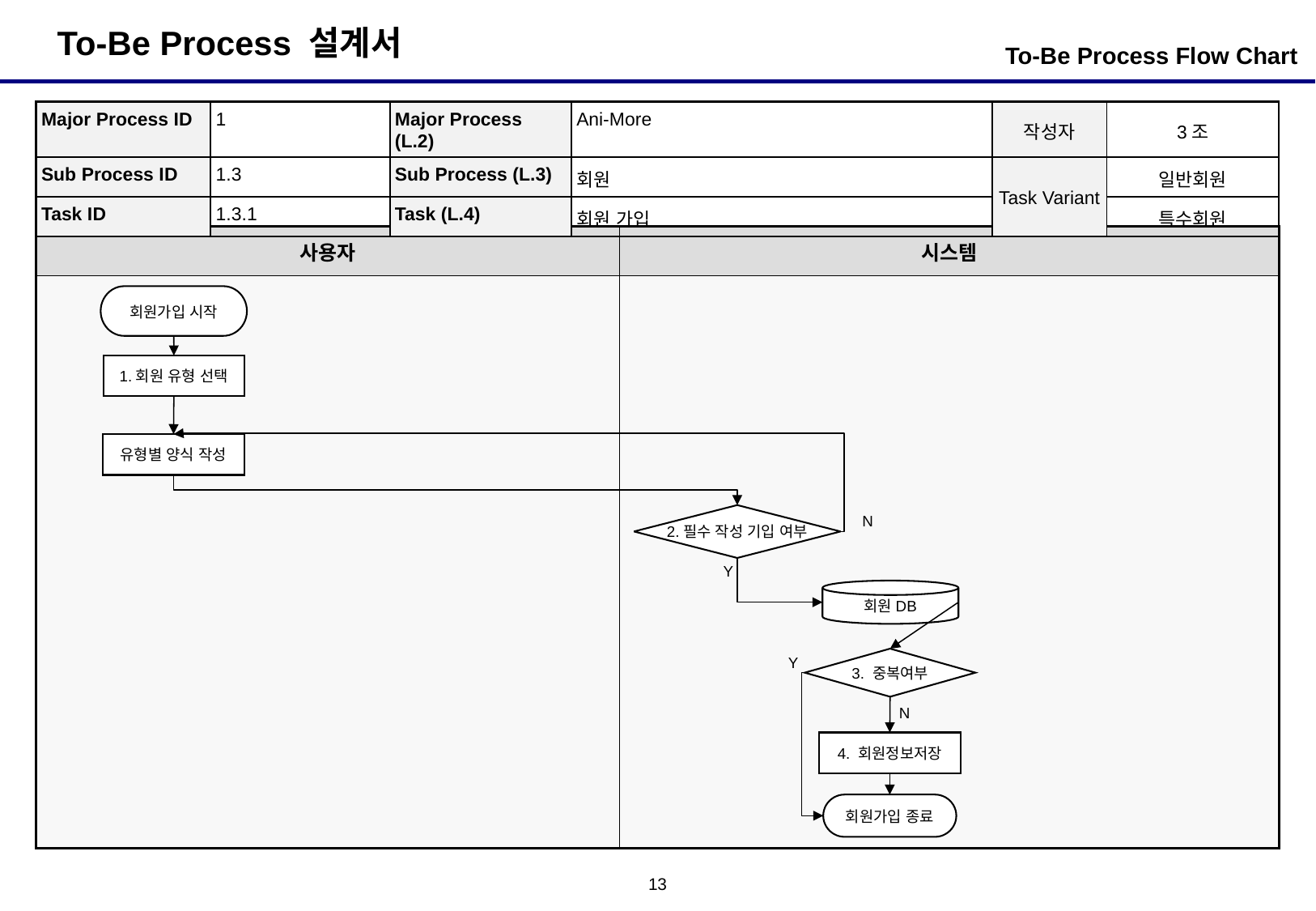

To-Be Process Flow Chart
| Major Process ID | 1 | Major Process (L.2) | Ani-More | 작성자 | 3조 |
| --- | --- | --- | --- | --- | --- |
| Sub Process ID | 1.3 | Sub Process (L.3) | 회원 | Task Variant | 일반회원 |
| Task ID | 1.3.1 | Task (L.4) | 회원 가입 |  | 특수회원 |
| 사용자 | 시스템 |
| --- | --- |
|  |  |
회원가입 시작
1.회원 유형 선택
유형별 양식 작성
2.필수 작성 기입 여부
N
Y
회원DB
Y
3. 중복여부
N
4. 회원정보저장
회원가입 종료